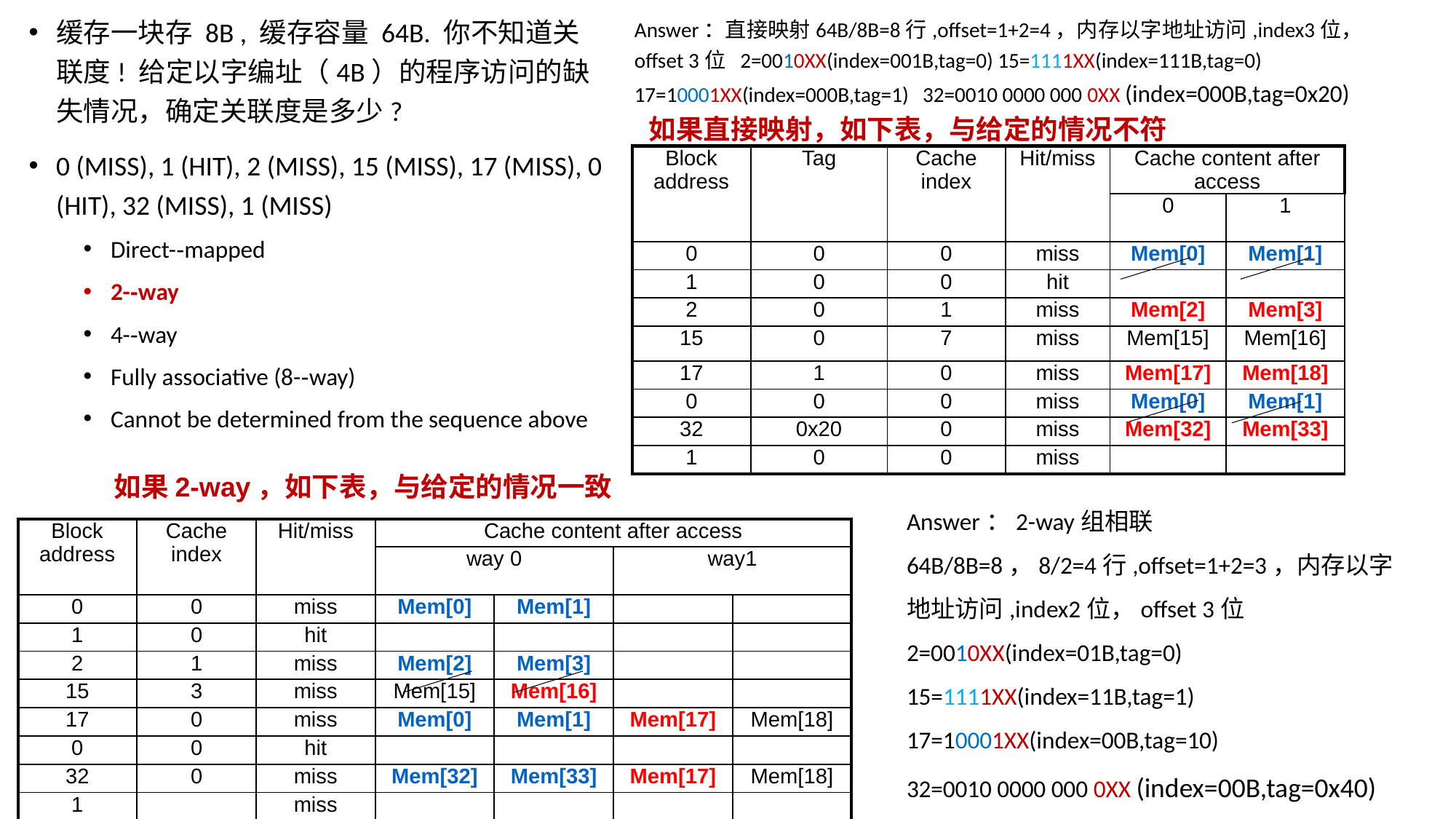

缓存一块存 8B , 缓存容量 64B. 你不知道关联度! 给定以字编址（4B）的程序访问的缺失情况，确定关联度是多少?
0 (MISS), 1 (HIT), 2 (MISS), 15 (MISS), 17 (MISS), 0 (HIT), 32 (MISS), 1 (MISS)
Direct-­‐mapped
2-­‐way
4-­‐way
Fully associative (8-­‐way)
Cannot be determined from the sequence above
Answer：直接映射64B/8B=8行,offset=1+2=4，内存以字地址访问,index3位，offset 3位  2=0010XX(index=001B,tag=0) 15=1111XX(index=111B,tag=0) 17=10001XX(index=000B,tag=1)   32=0010 0000 000 0XX (index=000B,tag=0x20)
如果直接映射，如下表，与给定的情况不符
| Block address | Tag | Cache index | Hit/miss | Cache content after access |  |
| --- | --- | --- | --- | --- | --- |
|  |  |  |  | 0 | 1 |
| 0 | 0 | 0 | miss | Mem[0] | Mem[1] |
| 1 | 0 | 0 | hit |  |  |
| 2 | 0 | 1 | miss | Mem[2] | Mem[3] |
| 15 | 0 | 7 | miss | Mem[15] | Mem[16] |
| 17 | 1 | 0 | miss | Mem[17] | Mem[18] |
| 0 | 0 | 0 | miss | Mem[0] | Mem[1] |
| 32 | 0x20 | 0 | miss | Mem[32] | Mem[33] |
| 1 | 0 | 0 | miss |  |  |
如果2-way，如下表，与给定的情况一致
Answer：2-way组相联
64B/8B=8，8/2=4行,offset=1+2=3，内存以字地址访问,index2位，offset 3位
2=0010XX(index=01B,tag=0)
15=1111XX(index=11B,tag=1)
17=10001XX(index=00B,tag=10)
32=0010 0000 000 0XX (index=00B,tag=0x40)
| Block address | Cache index | Hit/miss | Cache content after access |  |  |  |
| --- | --- | --- | --- | --- | --- | --- |
|  |  |  | way 0 |  | way1 |  |
| 0 | 0 | miss | Mem[0] | Mem[1] |  |  |
| 1 | 0 | hit |  |  |  |  |
| 2 | 1 | miss | Mem[2] | Mem[3] |  |  |
| 15 | 3 | miss | Mem[15] | Mem[16] |  |  |
| 17 | 0 | miss | Mem[0] | Mem[1] | Mem[17] | Mem[18] |
| 0 | 0 | hit |  |  |  |  |
| 32 | 0 | miss | Mem[32] | Mem[33] | Mem[17] | Mem[18] |
| 1 |  | miss |  |  |  |  |